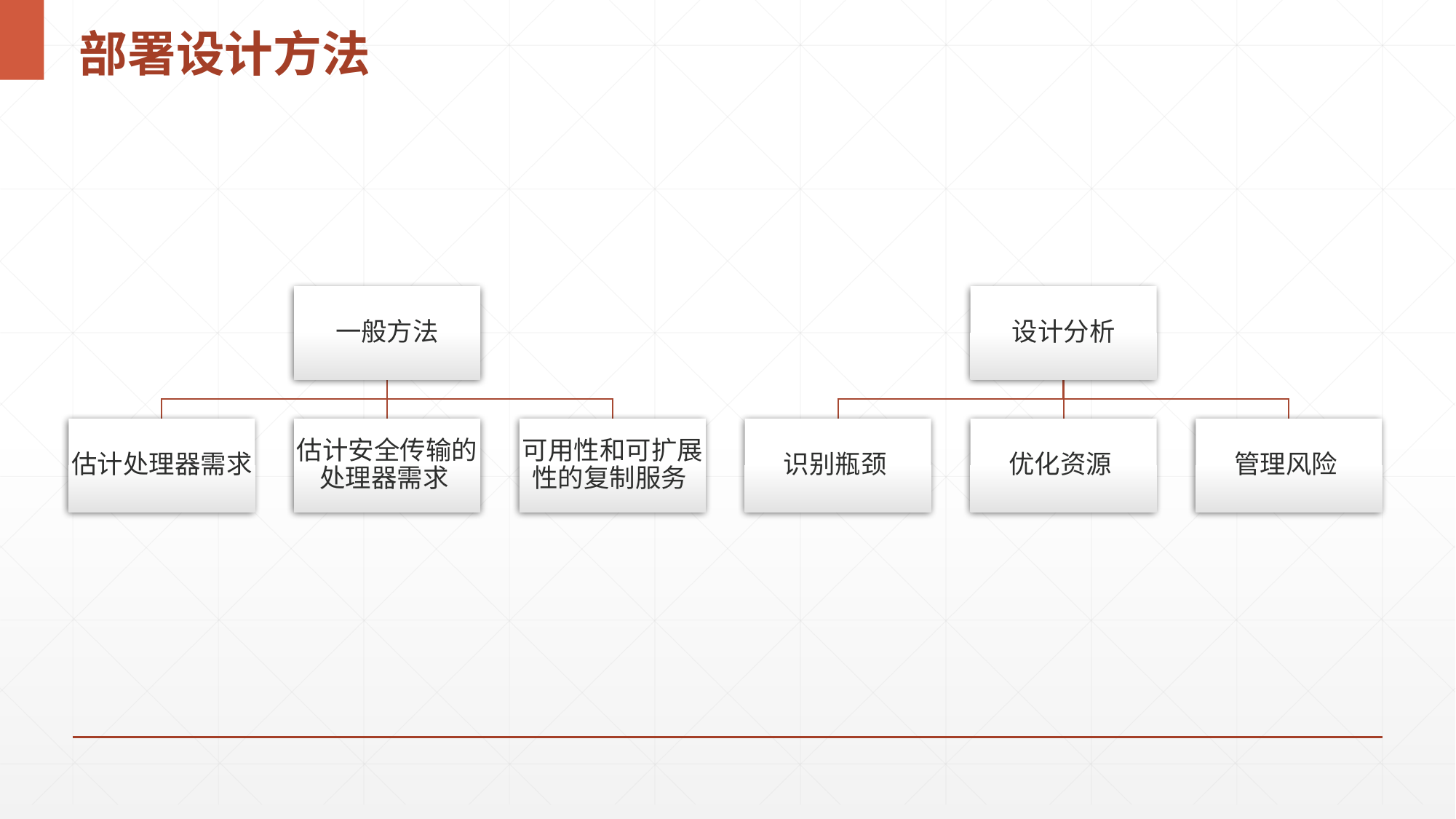

# 部署设计方法
一般方法
估计处理器需求
估计安全传输的处理器需求
可用性和可扩展性的复制服务
设计分析
识别瓶颈
优化资源
管理风险